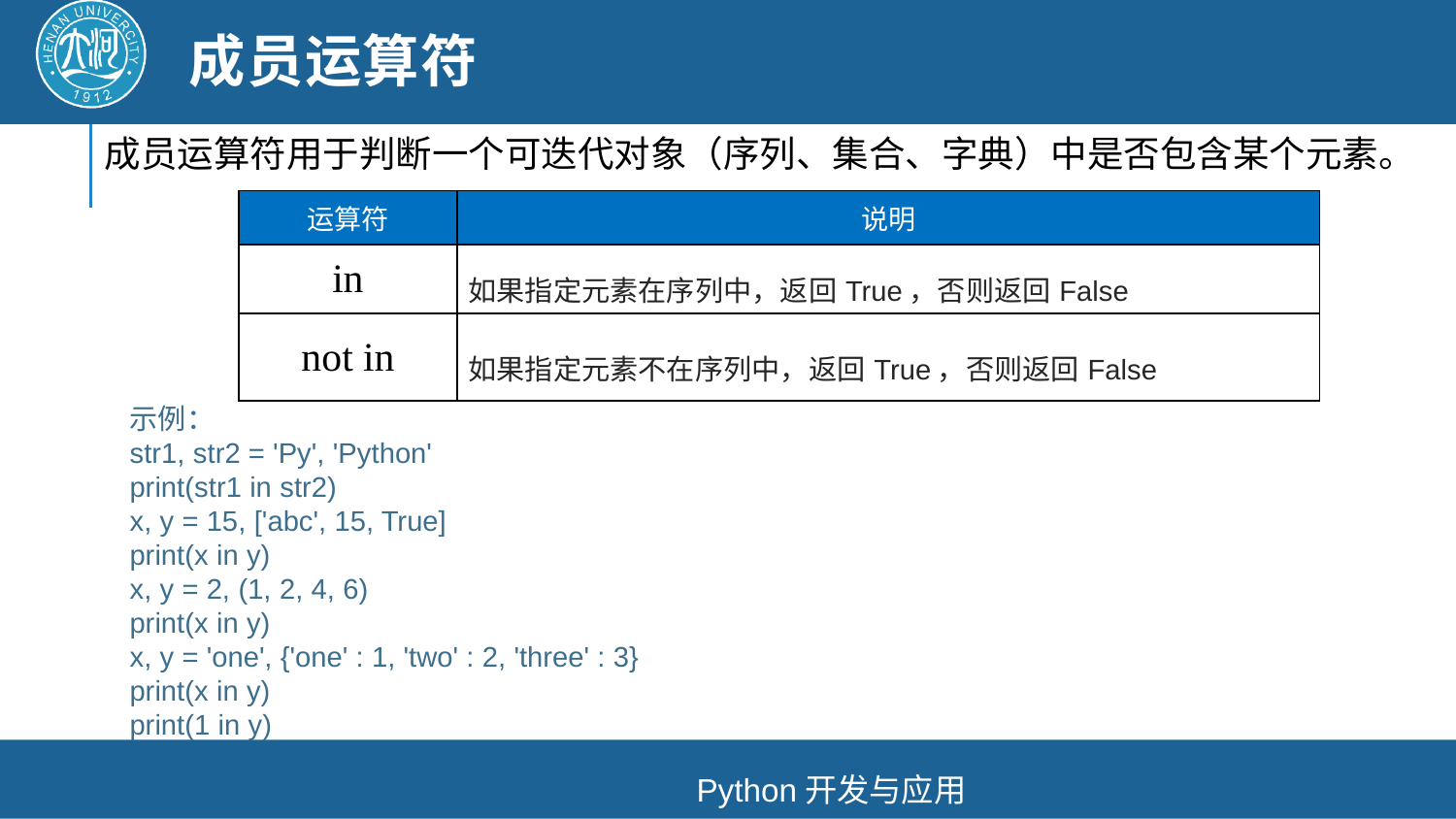

# 成员运算符
成员运算符用于判断一个可迭代对象（序列、集合、字典）中是否包含某个元素。
| 运算符 | 说明 |
| --- | --- |
| in | 如果指定元素在序列中，返回True，否则返回False |
| not in | 如果指定元素不在序列中，返回True，否则返回False |
示例：
str1, str2 = 'Py', 'Python'
print(str1 in str2)
x, y = 15, ['abc', 15, True]
print(x in y)
x, y = 2, (1, 2, 4, 6)
print(x in y)
x, y = 'one', {'one' : 1, 'two' : 2, 'three' : 3}
print(x in y)
print(1 in y)

Python开发与应用
75